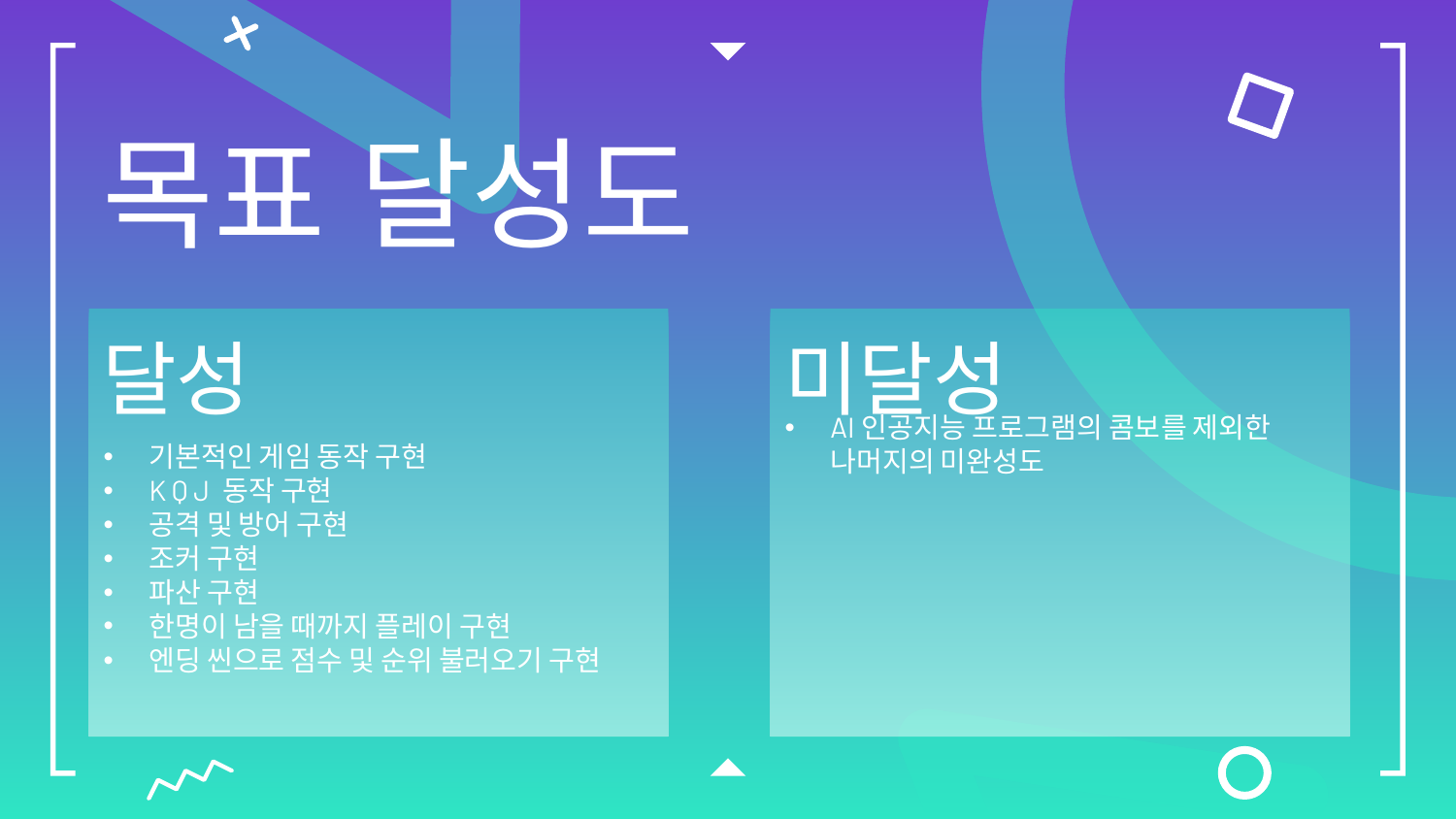

# 목표 달성도

달성
미달성
기본적인 게임 동작 구현
K Q J 동작 구현
공격 및 방어 구현
조커 구현
파산 구현
한명이 남을 때까지 플레이 구현
엔딩 씬으로 점수 및 순위 불러오기 구현

AI인공지능 프로그램의 콤보를 제외한 나머지의 미완성도